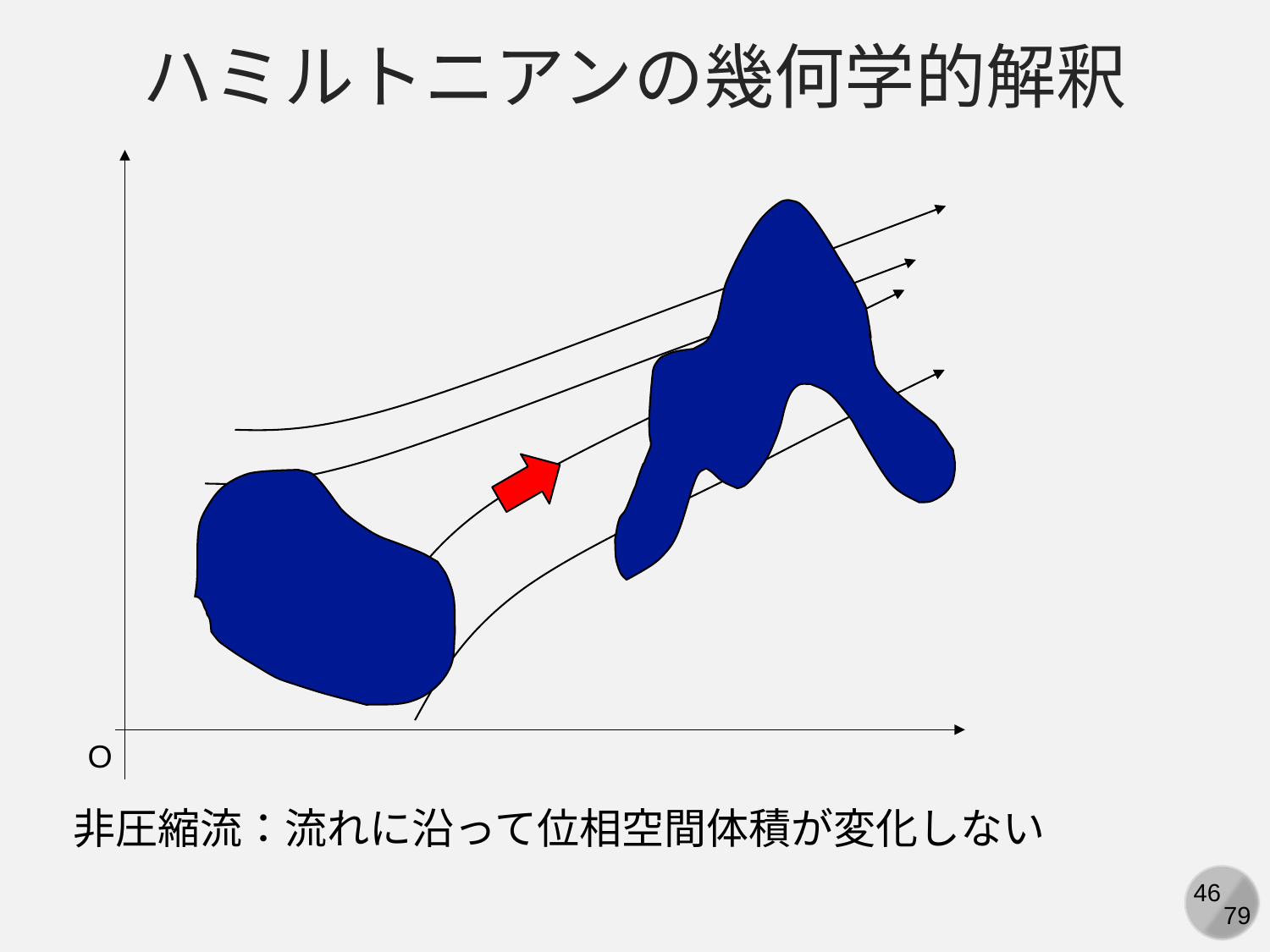

ハミルトニアンの幾何学的解釈

O
非圧縮流：流れに沿って位相空間体積が変化しない